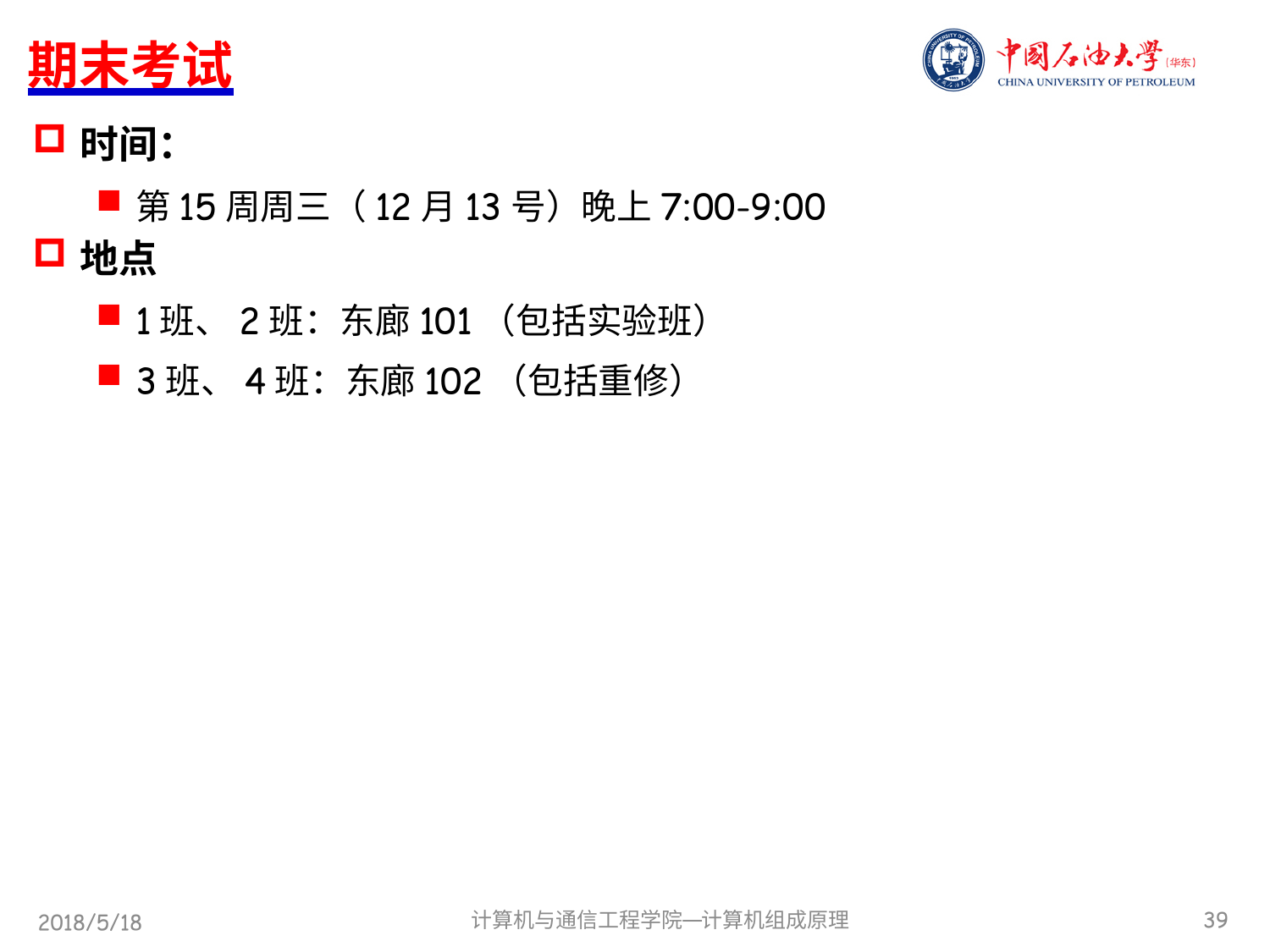

# 期末考试
时间：
第15周周三（12月13号）晚上7:00-9:00
地点
1班、2班：东廊101（包括实验班）
3班、4班：东廊102（包括重修）
计算机与通信工程学院—计算机组成原理
39
2018/5/18